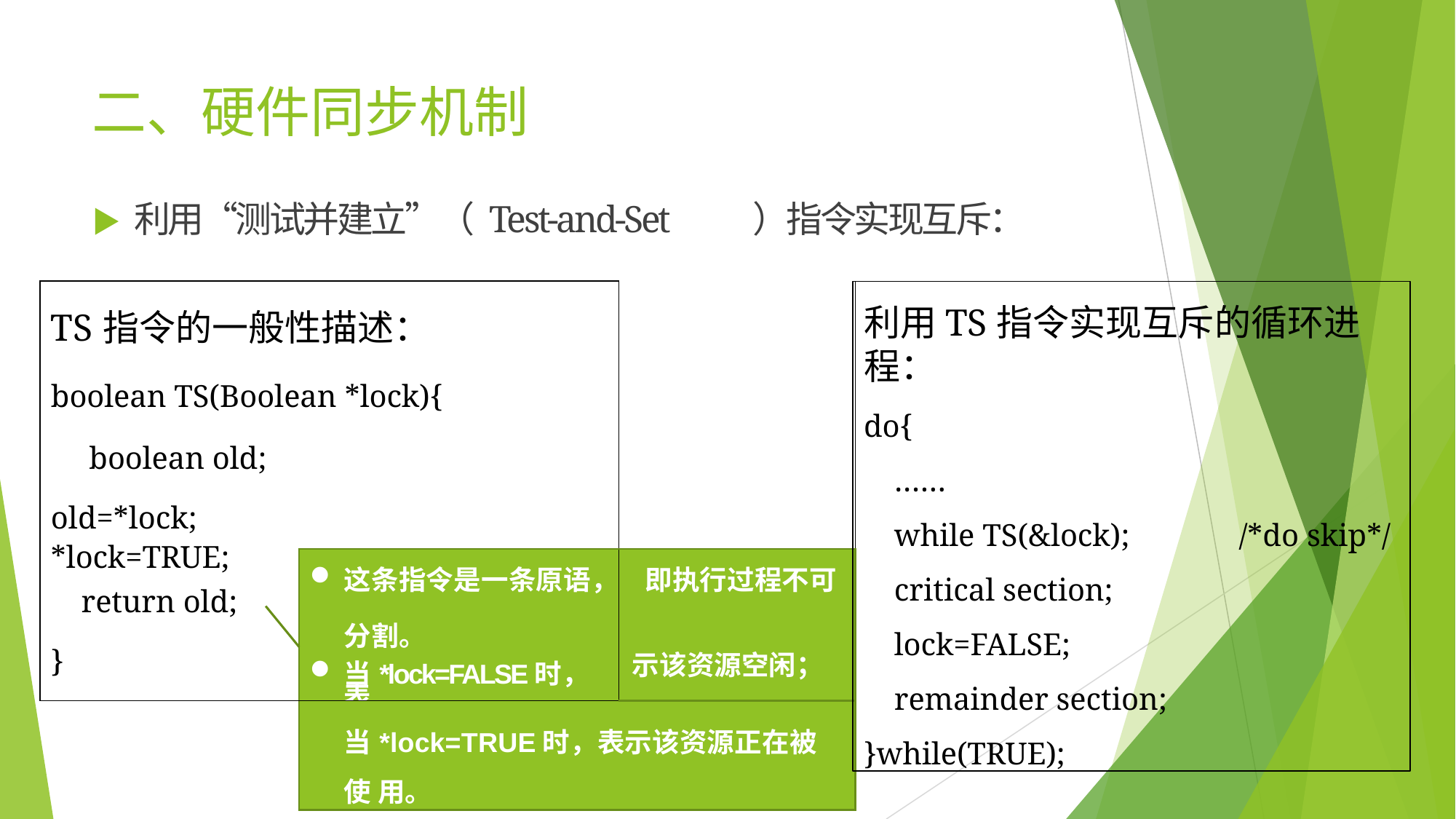

# 二、硬件同步机制
▶	利用“测试并建立”（ Test-and-Set	）指令实现互斥：
| TS指令的一般性描述： boolean TS(Boolean \*lock){ boolean old; old=\*lock; \*lock=TRUE; |  |  |
| --- | --- | --- |
| return old; } | 这条指令是一条原语， 分割。 当\*lock=FALSE时，表 | 即执行过程不可 示该资源空闲； |
|  | 当\*lock=TRUE时，表示该资源正在被使 用。 |  |
利用TS指令实现互斥的循环进程：
do{
……
while TS(&lock);	/*do skip*/
critical section;  lock=FALSE;  remainder section;
}while(TRUE);